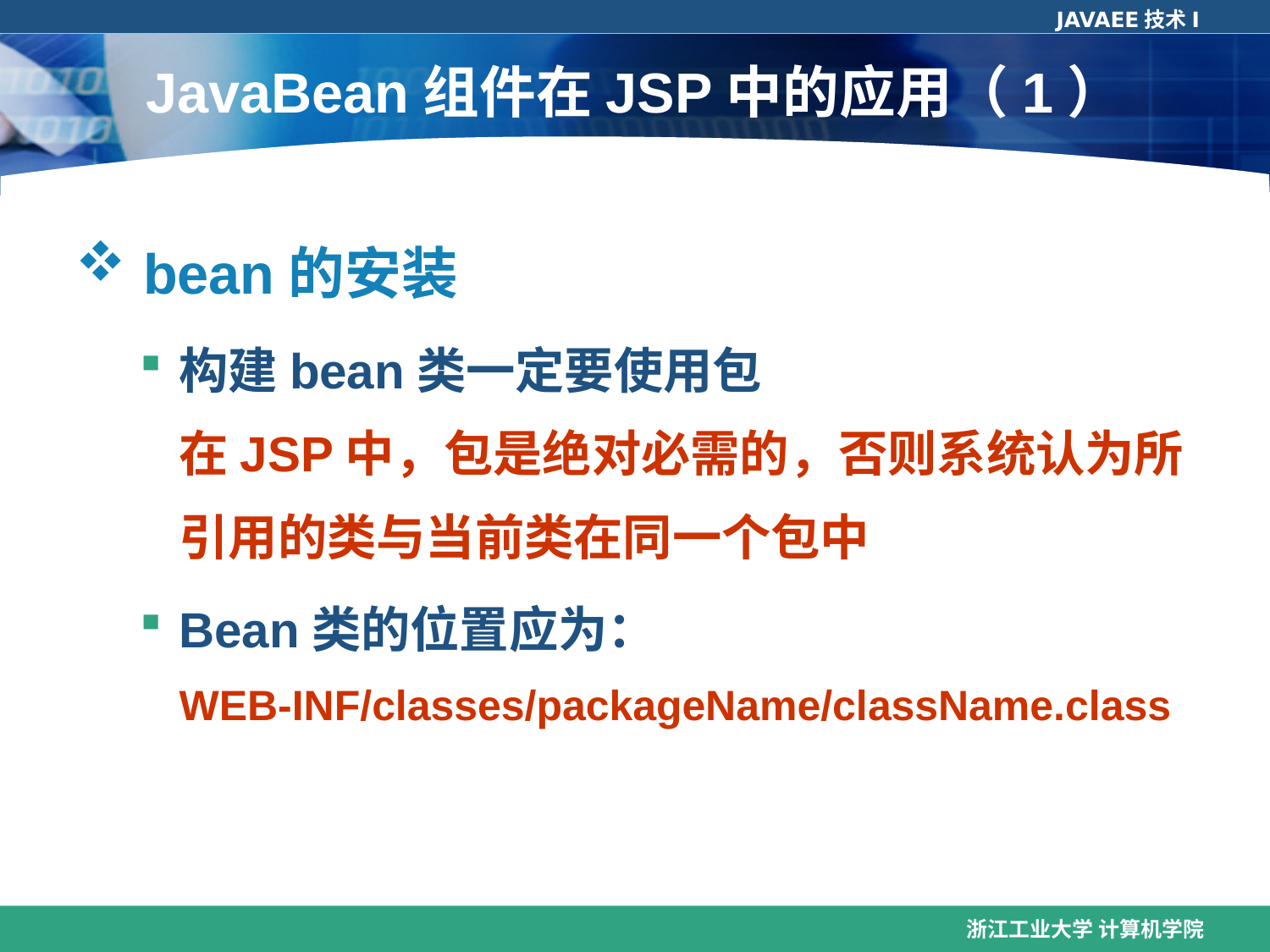

JavaBean组件在JSP中的应用（1）
 bean的安装
构建bean类一定要使用包
在JSP中，包是绝对必需的，否则系统认为所引用的类与当前类在同一个包中
Bean类的位置应为：
WEB-INF/classes/packageName/className.class